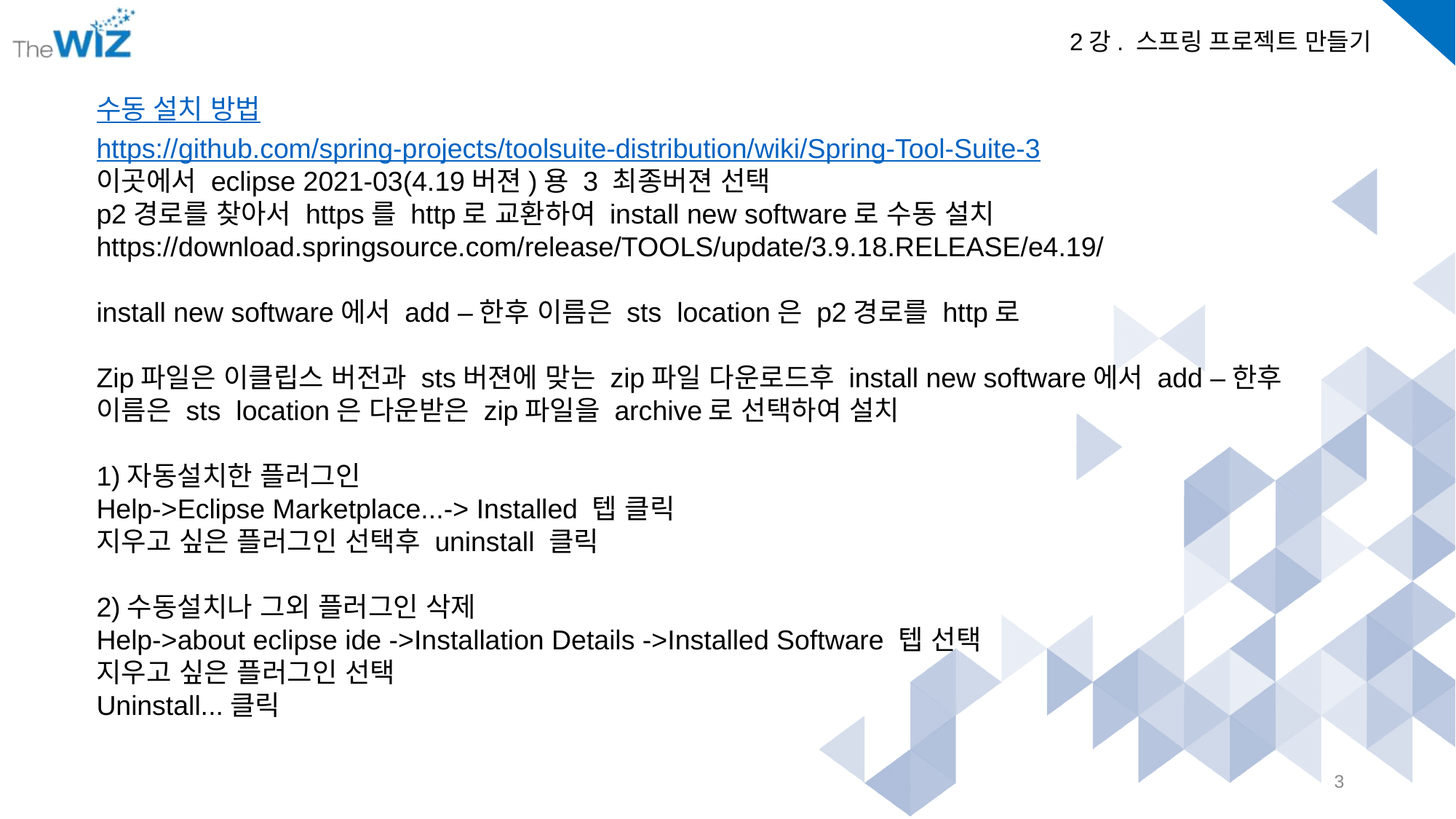

수동 설치 방법
https://github.com/spring-projects/toolsuite-distribution/wiki/Spring-Tool-Suite-3
이곳에서 eclipse 2021-03(4.19버젼)용 3 최종버젼 선택
p2경로를 찾아서 https를 http로 교환하여 install new software로 수동 설치
https://download.springsource.com/release/TOOLS/update/3.9.18.RELEASE/e4.19/
install new software에서 add –한후 이름은 sts  location은 p2경로를 http로

Zip파일은 이클립스 버전과 sts버젼에 맞는 zip파일 다운로드후 install new software에서 add –한후 이름은 sts  location은 다운받은 zip파일을 archive로 선택하여 설치
1)자동설치한 플러그인
Help->Eclipse Marketplace...-> Installed 텝 클릭
지우고 싶은 플러그인 선택후 uninstall 클릭
2)수동설치나 그외 플러그인 삭제
Help->about eclipse ide ->Installation Details ->Installed Software 텝 선택
지우고 싶은 플러그인 선택
Uninstall...클릭

3